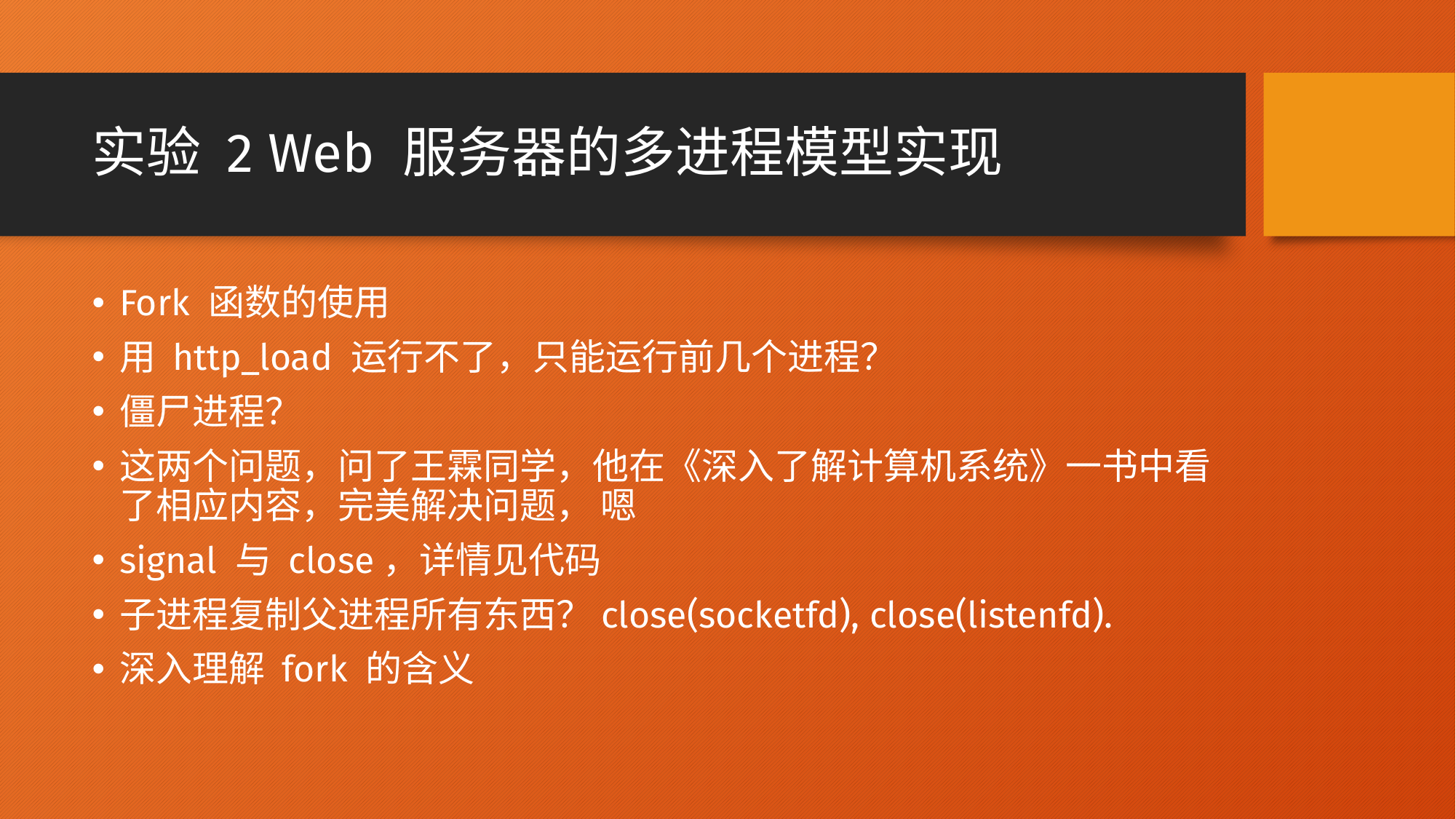

# 实验 2 Web 服务器的多进程模型实现
Fork 函数的使用
用 http_load 运行不了，只能运行前几个进程？
僵尸进程？
这两个问题，问了王霖同学，他在《深入了解计算机系统》一书中看了相应内容，完美解决问题， 嗯
signal 与 close，详情见代码
子进程复制父进程所有东西？close(socketfd), close(listenfd).
深入理解 fork 的含义